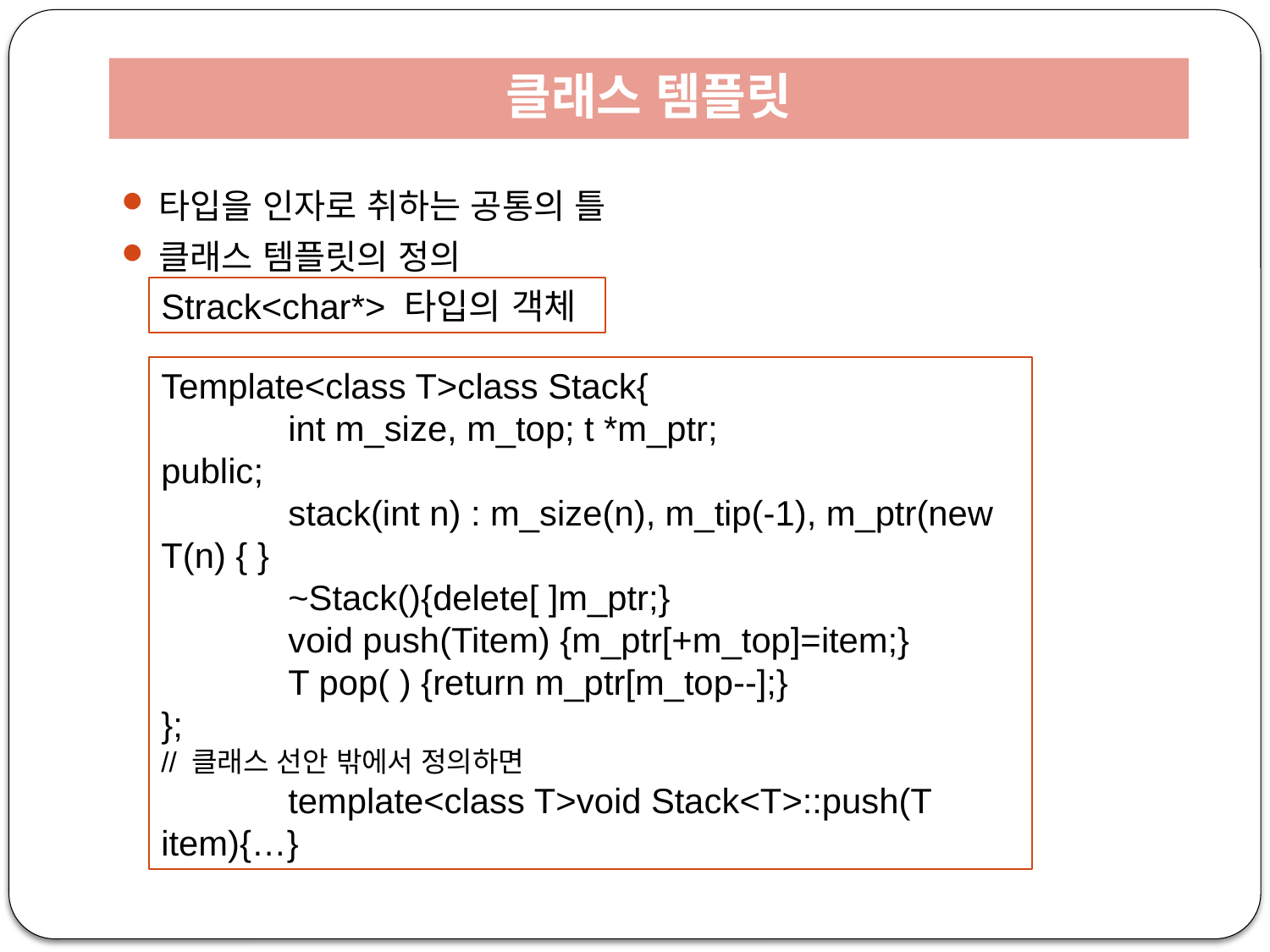

# 클래스 템플릿
타입을 인자로 취하는 공통의 틀
클래스 템플릿의 정의

Strack<char*> 타입의 객체
Template<class T>class Stack{
	int m_size, m_top; t *m_ptr;
public;
 	stack(int n) : m_size(n), m_tip(-1), m_ptr(new  T(n) { }
	~Stack(){delete[ ]m_ptr;}
	void push(Titem) {m_ptr[+m_top]=item;}
	T pop( ) {return m_ptr[m_top--];}
};
// 클래스 선안 밖에서 정의하면
	template<class T>void Stack<T>::push(T item){…}